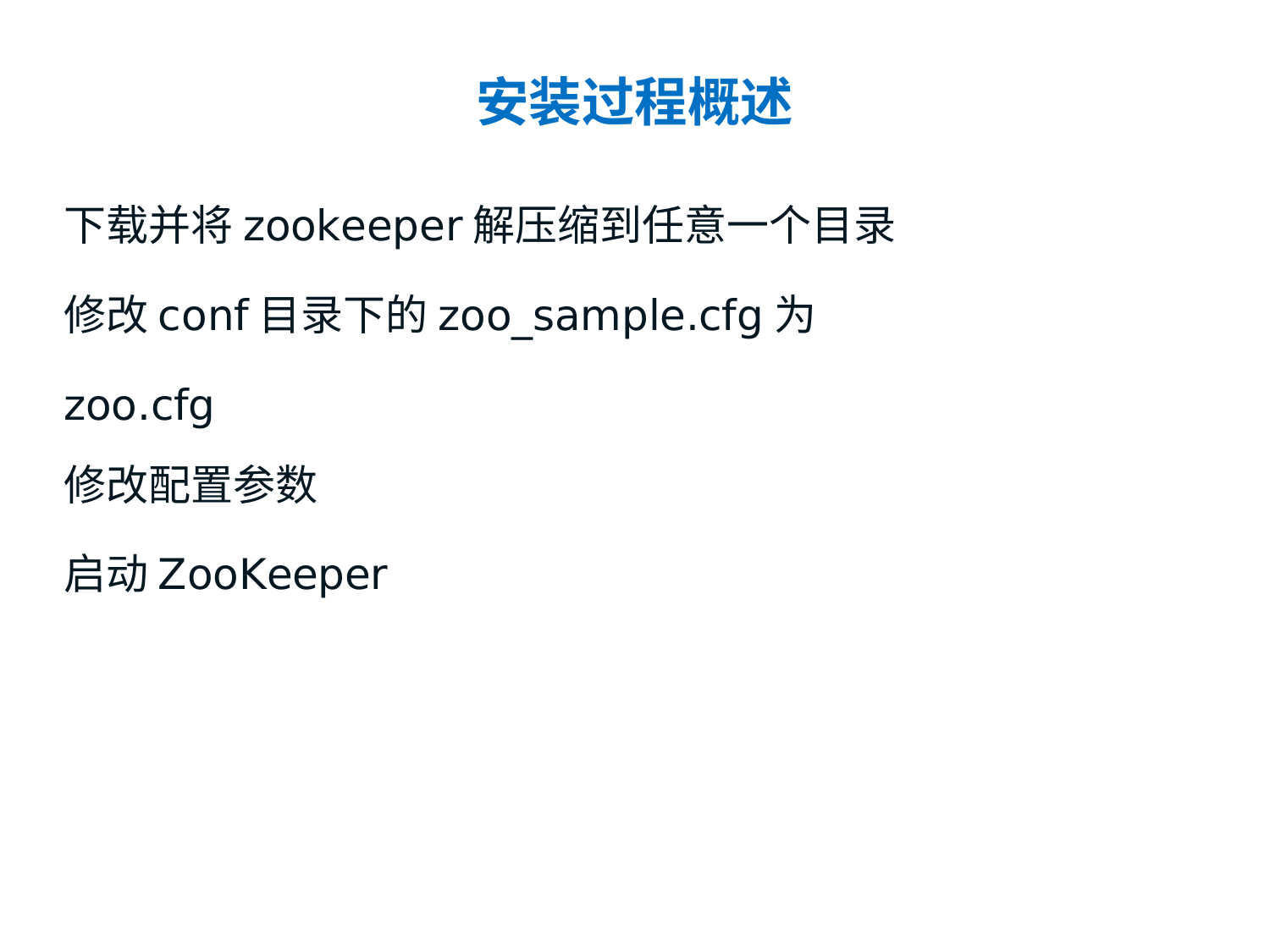

# 安装过程概述
下载并将zookeeper解压缩到任意一个目录 修改conf目录下的zoo_sample.cfg为zoo.cfg
修改配置参数

启动ZooKeeper